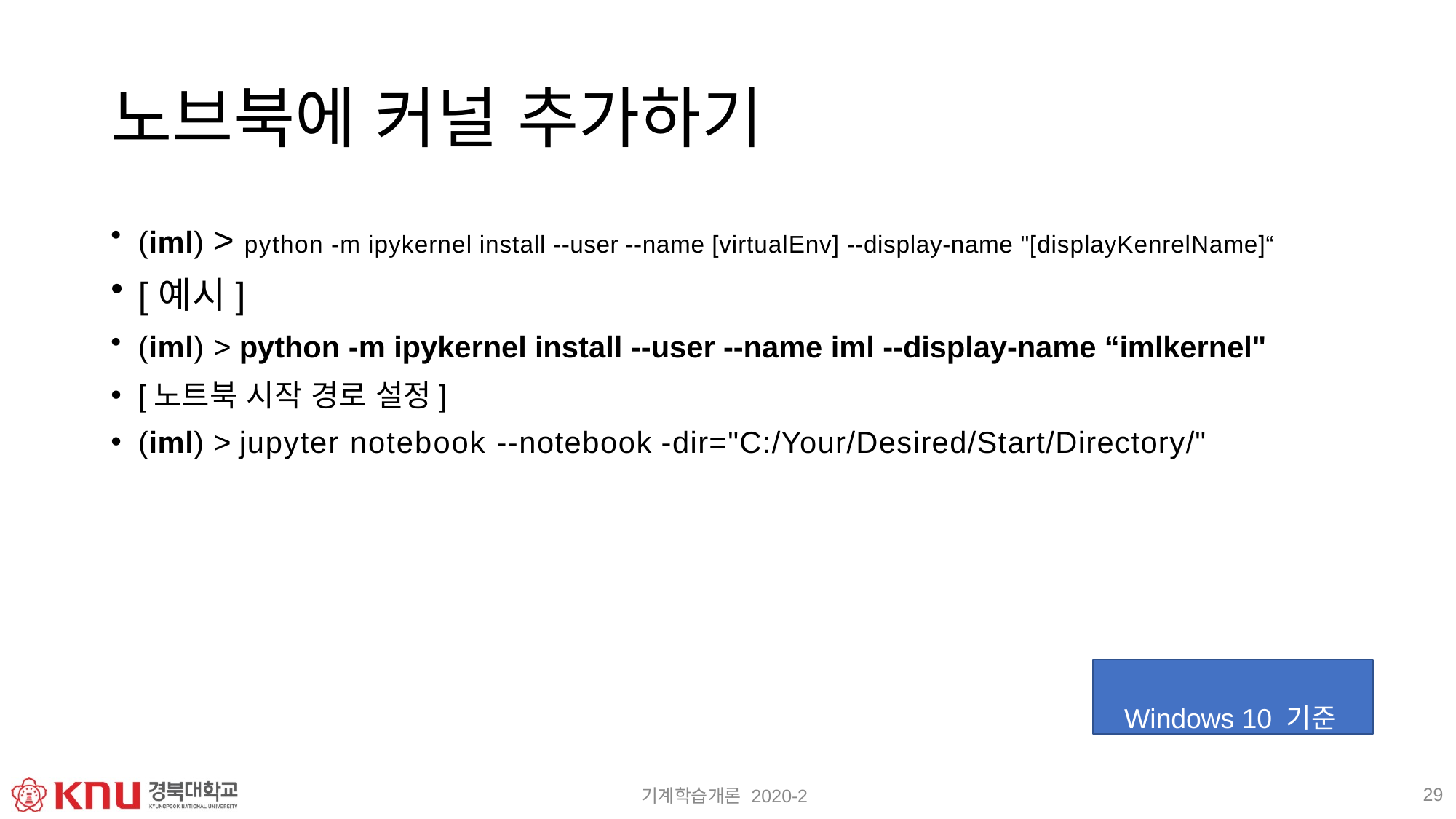

# 노브북에 커널 추가하기
(iml) > python -m ipykernel install --user --name [virtualEnv] --display-name "[displayKenrelName]“
[예시]
(iml) > python -m ipykernel install --user --name iml --display-name “imlkernel"
[노트북 시작 경로 설정]
(iml) > jupyter notebook --notebook -dir="C:/Your/Desired/Start/Directory/"

Windows 10 기준
29
기계학습개론 2020-2